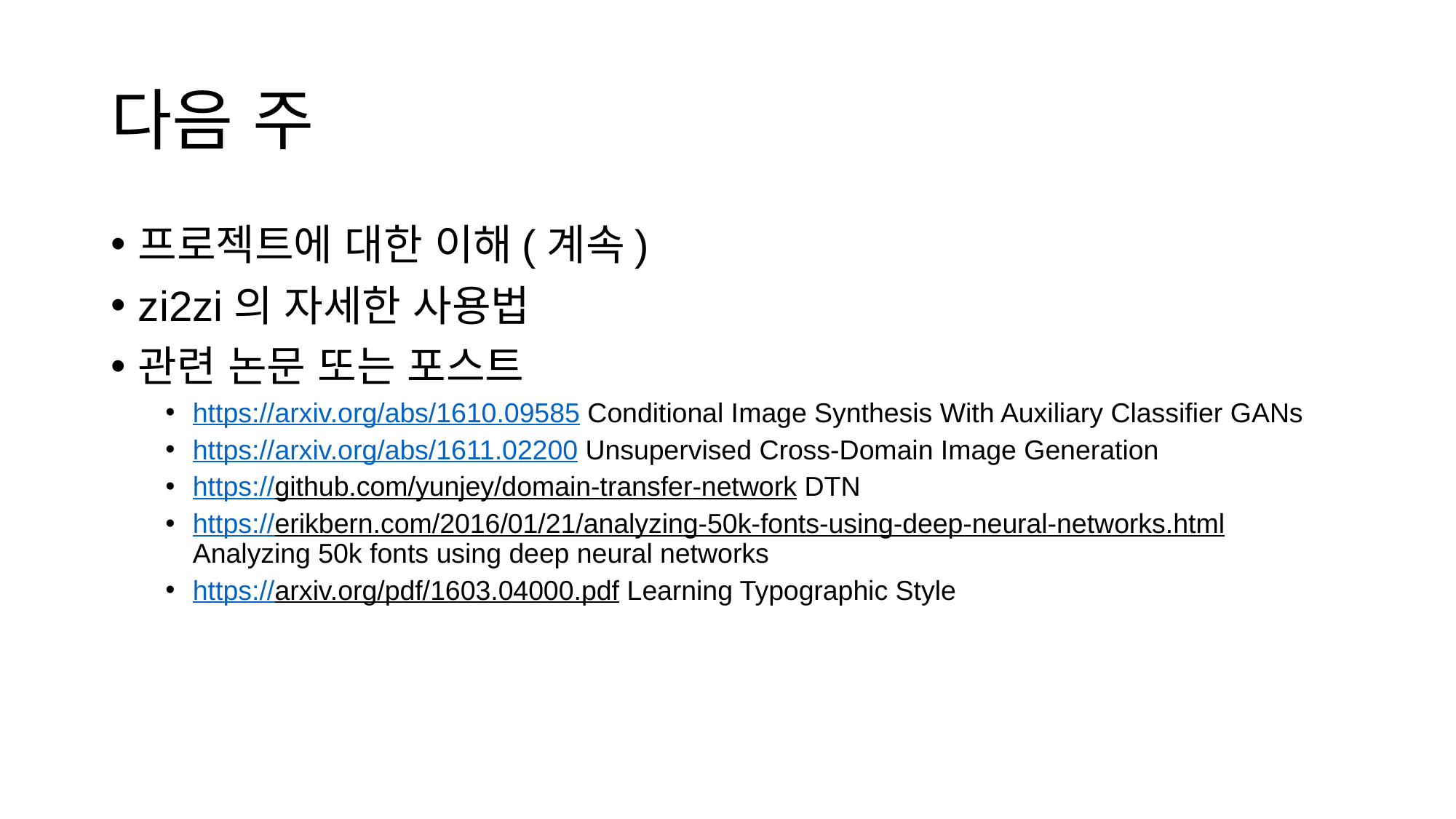

# 다음 주
프로젝트에 대한 이해(계속)
zi2zi의 자세한 사용법
관련 논문 또는 포스트
https://arxiv.org/abs/1610.09585 Conditional Image Synthesis With Auxiliary Classifier GANs
https://arxiv.org/abs/1611.02200 Unsupervised Cross-Domain Image Generation
https://github.com/yunjey/domain-transfer-network DTN
https://erikbern.com/2016/01/21/analyzing-50k-fonts-using-deep-neural-networks.html Analyzing 50k fonts using deep neural networks
https://arxiv.org/pdf/1603.04000.pdf Learning Typographic Style